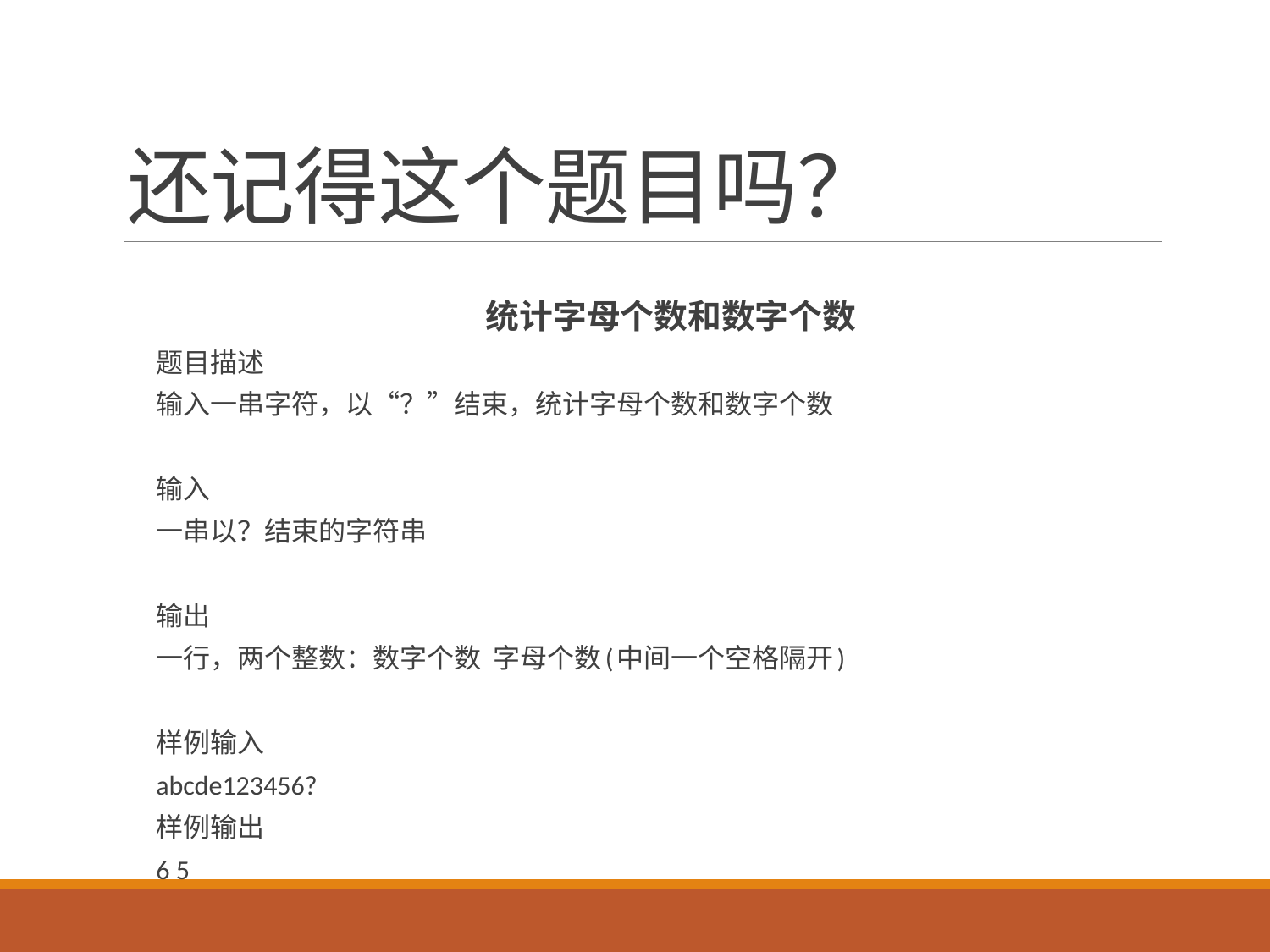

# 还记得这个题目吗？
统计字母个数和数字个数
题目描述
输入一串字符，以“？”结束，统计字母个数和数字个数

输入
一串以？结束的字符串

输出
一行，两个整数：数字个数  字母个数(中间一个空格隔开)

样例输入
abcde123456?
样例输出
6 5